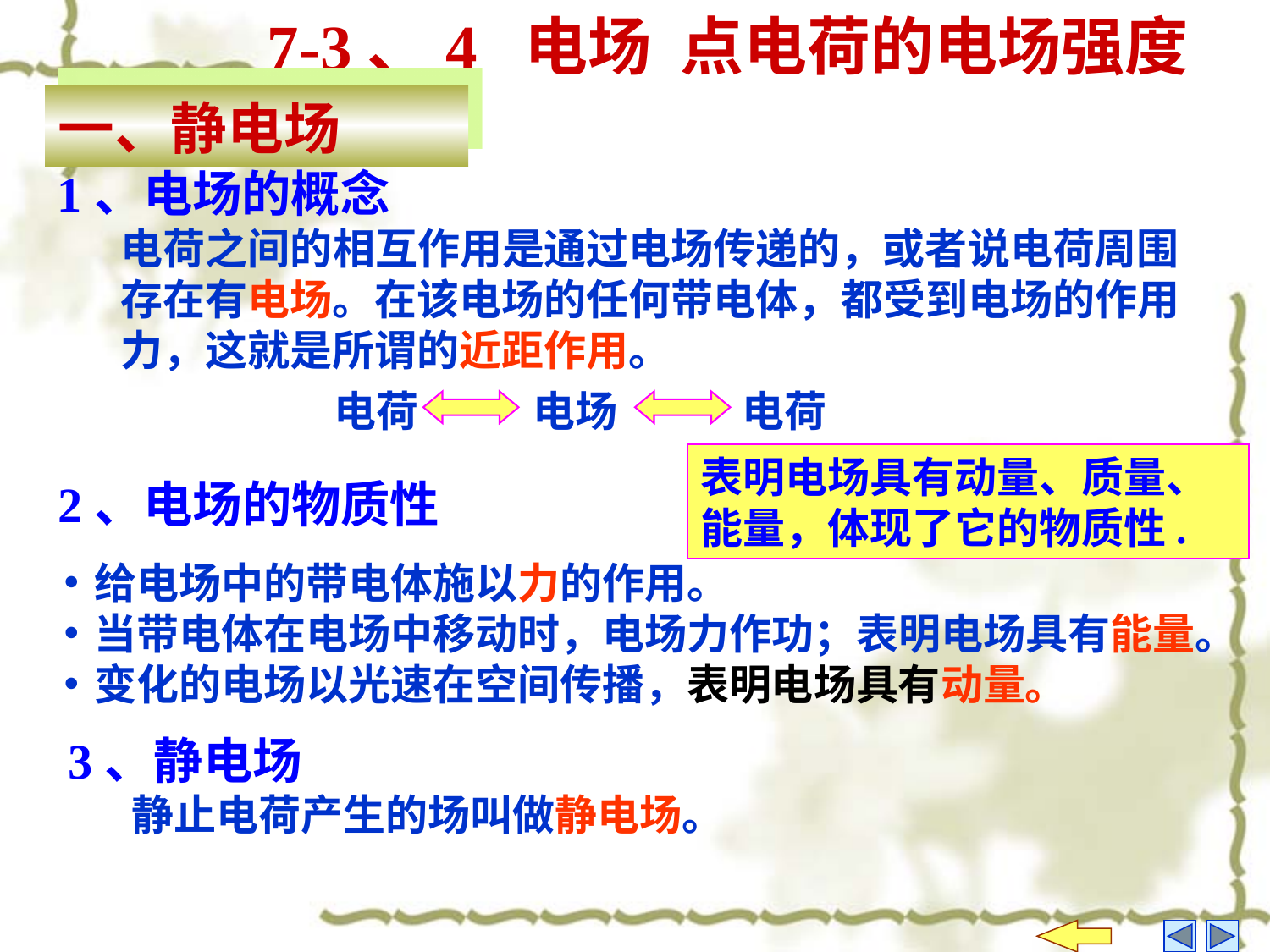

7-3、4  电场  点电荷的电场强度
一、静电场
1、电场的概念
电荷之间的相互作用是通过电场传递的，或者说电荷周围存在有电场。在该电场的任何带电体，都受到电场的作用力，这就是所谓的近距作用。
电荷            电场             电荷

表明电场具有动量、质量、能量，体现了它的物质性.
2、电场的物质性
给电场中的带电体施以力的作用。
当带电体在电场中移动时，电场力作功；表明电场具有能量。
变化的电场以光速在空间传播，表明电场具有动量。
3、静电场
静止电荷产生的场叫做静电场。